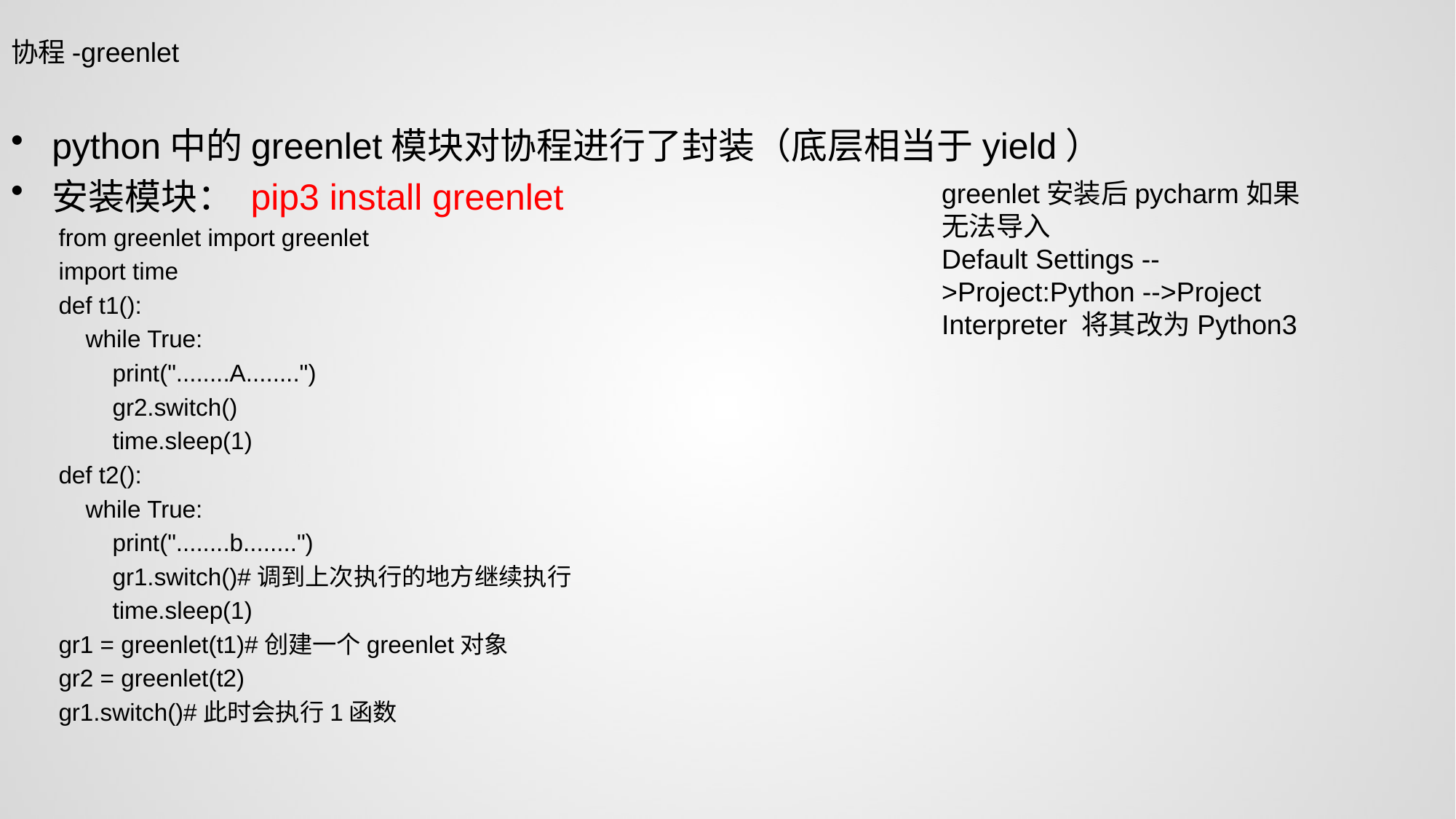

协程-greenlet
python中的greenlet模块对协程进行了封装（底层相当于yield）
安装模块： pip3 install greenlet
from greenlet import greenlet
import time
def t1():
    while True:
        print("........A........")
        gr2.switch()
        time.sleep(1)
def t2():
    while True:
        print("........b........")
        gr1.switch()#调到上次执行的地方继续执行
        time.sleep(1)
gr1 = greenlet(t1)#创建一个greenlet对象
gr2 = greenlet(t2)
gr1.switch()#此时会执行1函数
greenlet安装后pycharm如果无法导入
Default Settings -->Project:Python -->Project Interpreter 将其改为Python3